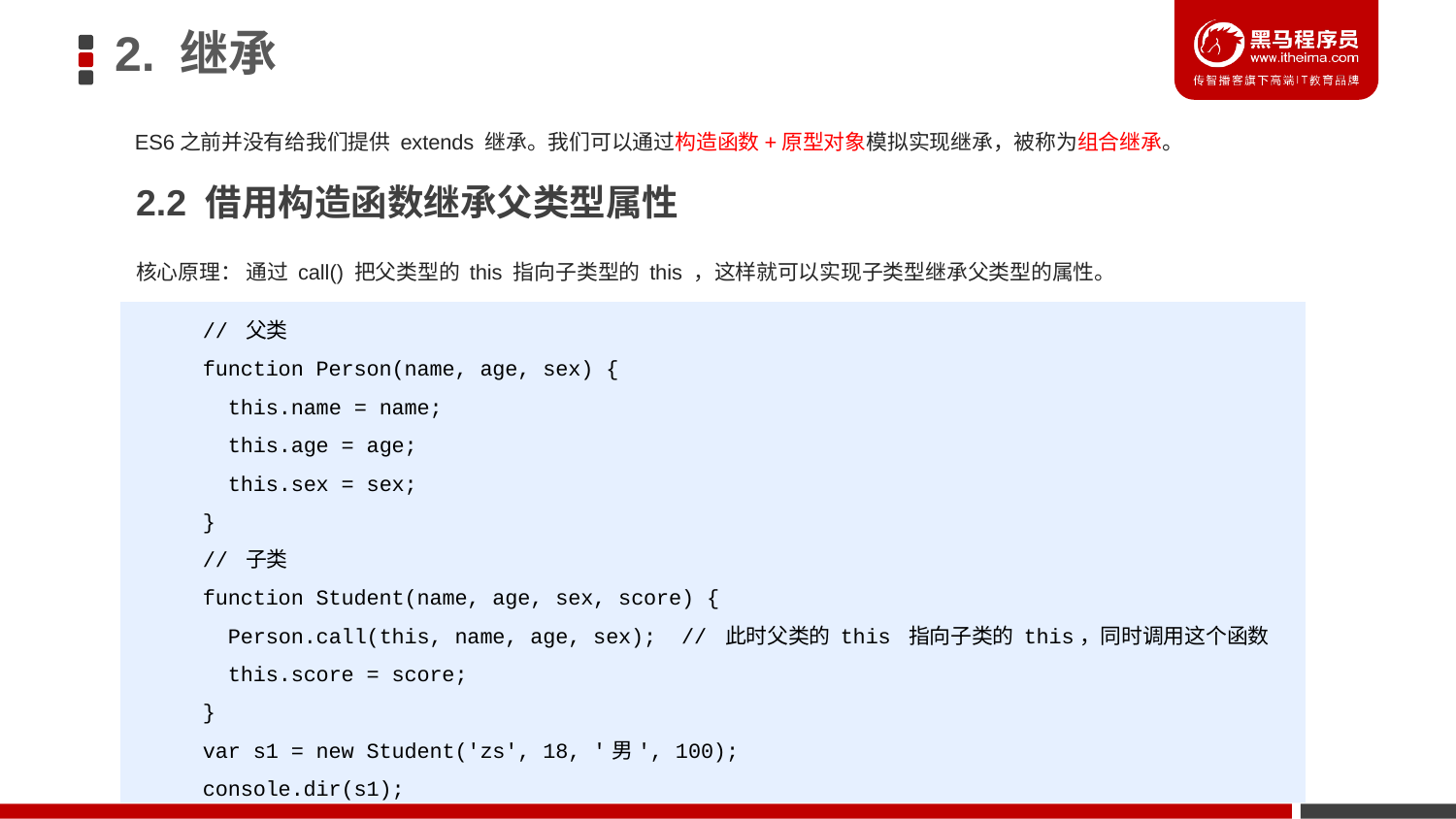

# 2. 继承
ES6之前并没有给我们提供 extends 继承。我们可以通过构造函数+原型对象模拟实现继承，被称为组合继承。
2.2 借用构造函数继承父类型属性
核心原理： 通过 call() 把父类型的 this 指向子类型的 this ，这样就可以实现子类型继承父类型的属性。
    // 父类
    function Person(name, age, sex) {
      this.name = name;
      this.age = age;
      this.sex = sex;
    }
    // 子类
    function Student(name, age, sex, score) {
      Person.call(this, name, age, sex);  // 此时父类的 this 指向子类的 this，同时调用这个函数
      this.score = score;
    }
    var s1 = new Student('zs', 18, '男', 100);
    console.dir(s1);